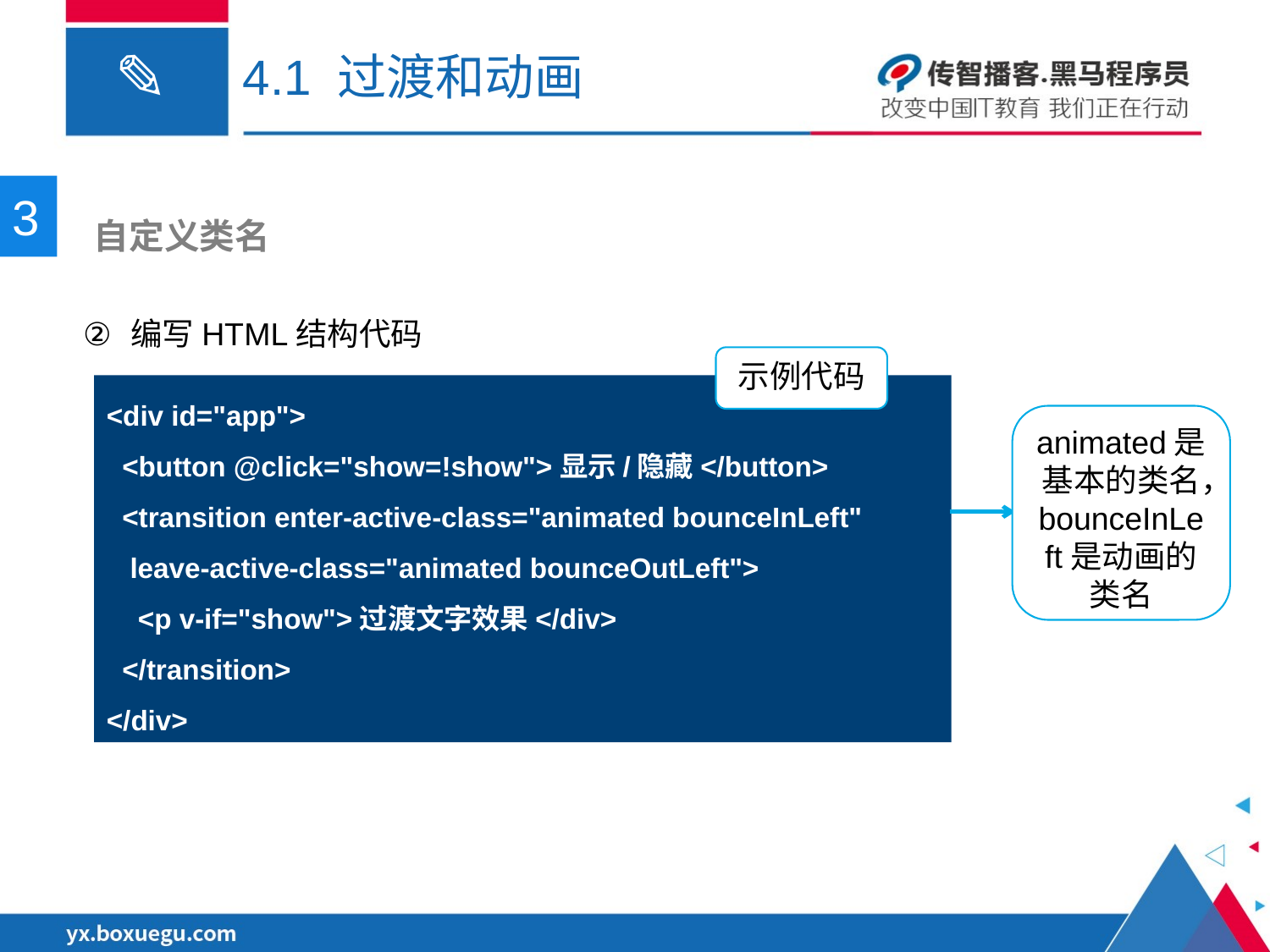

# 4.1 过渡和动画

3
  自定义类名
编写HTML结构代码
示例代码
<div id="app">
  <button @click="show=!show">显示/隐藏</button>
  <transition enter-active-class="animated bounceInLeft"
   leave-active-class="animated bounceOutLeft">
    <p v-if="show">过渡文字效果</div>
  </transition>
</div>
animated是基本的类名，bounceInLeft是动画的类名